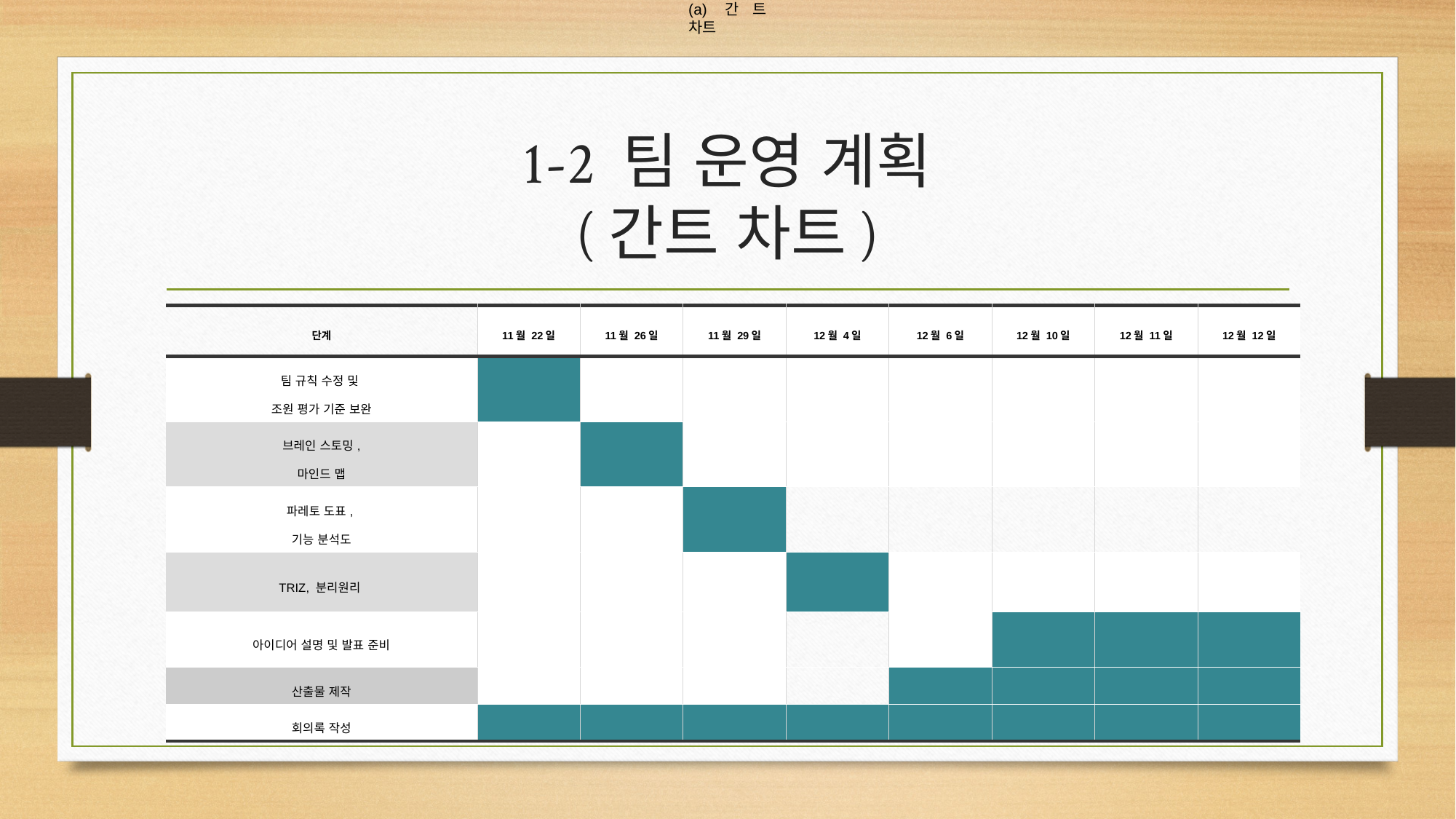

(a)간트 차트

# 1-2 팀 운영 계획 (간트 차트)
| 단계 | 11월 22일 | 11월 26일 | 11월 29일 | 12월 4일 | 12월 6일 | 12월 10일 | 12월 11일 | 12월 12일 |
| --- | --- | --- | --- | --- | --- | --- | --- | --- |
| 팀 규칙 수정 및 조원 평가 기준 보완 |  |  |  |  |  |  |  |  |
| 브레인 스토밍, 마인드 맵 |  |  |  |  |  |  |  |  |
| 파레토 도표, 기능 분석도 |  |  |  |  |  |  |  |  |
| TRIZ, 분리원리 |  |  |  |  |  |  |  |  |
| 아이디어 설명 및 발표 준비 |  |  |  |  |  |  |  |  |
| 산출물 제작 |  |  |  |  |  |  |  |  |
| 회의록 작성 |  |  |  |  |  |  |  |  |